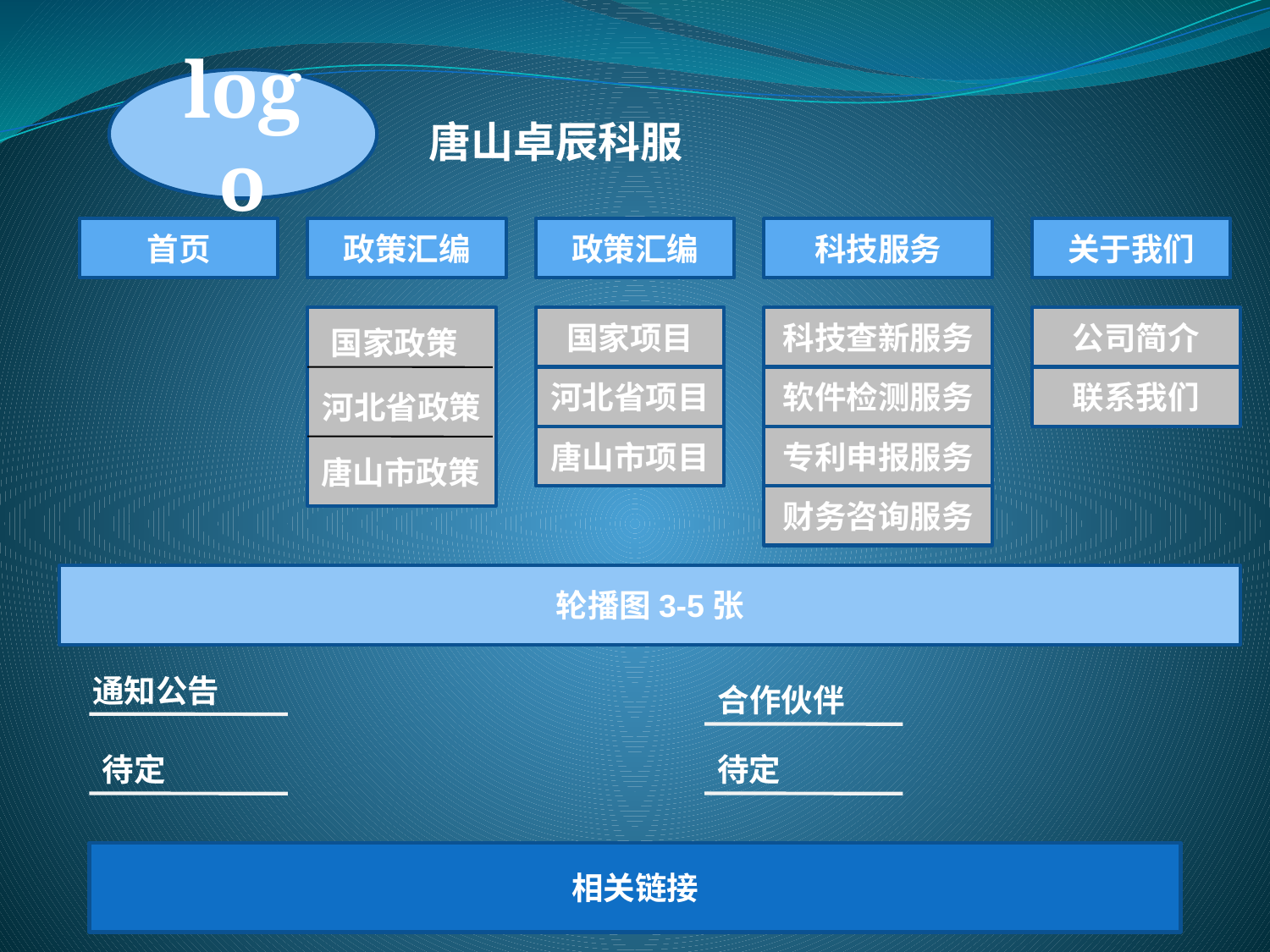

logo
唐山卓辰科服
首页
政策汇编
政策汇编
科技服务
关于我们
河北省政策
国家项目
科技查新服务
公司简介
国家政策
河北省项目
软件检测服务
联系我们
唐山市项目
专利申报服务
唐山市政策
财务咨询服务
轮播图3-5张
通知公告
合作伙伴
待定
待定
相关链接